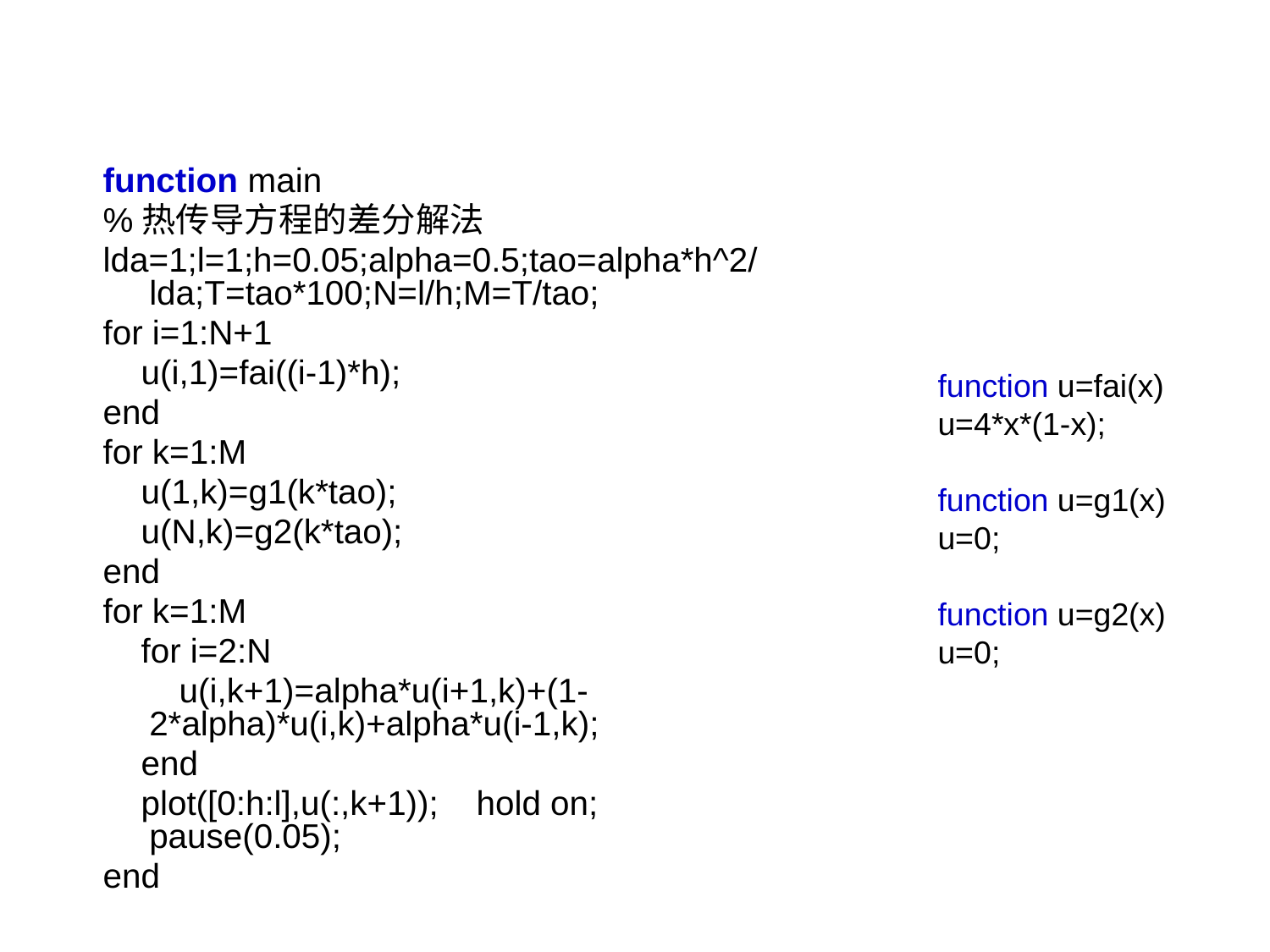

function main
%热传导方程的差分解法
lda=1;l=1;h=0.05;alpha=0.5;tao=alpha*h^2/lda;T=tao*100;N=l/h;M=T/tao;
for i=1:N+1
    u(i,1)=fai((i-1)*h);
end
for k=1:M
    u(1,k)=g1(k*tao);
    u(N,k)=g2(k*tao);
end
for k=1:M
    for i=2:N
        u(i,k+1)=alpha*u(i+1,k)+(1-2*alpha)*u(i,k)+alpha*u(i-1,k);
    end
    plot([0:h:l],u(:,k+1));    hold on;    pause(0.05);
end

function u=fai(x)
u=4*x*(1-x);

function u=g1(x)
u=0;

function u=g2(x)
u=0;